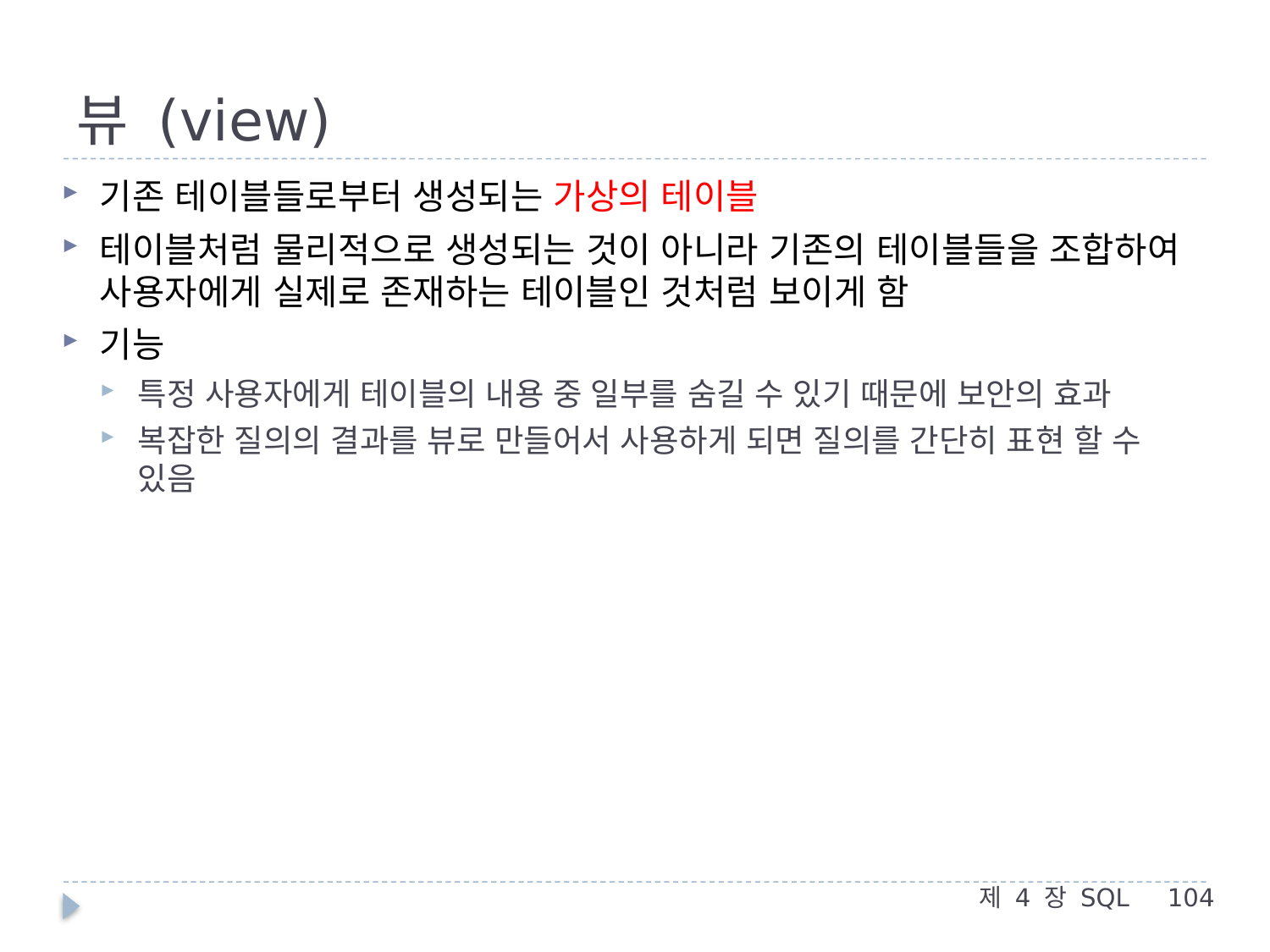

# 뷰 (view)
기존 테이블들로부터 생성되는 가상의 테이블
테이블처럼 물리적으로 생성되는 것이 아니라 기존의 테이블들을 조합하여 사용자에게 실제로 존재하는 테이블인 것처럼 보이게 함
기능
특정 사용자에게 테이블의 내용 중 일부를 숨길 수 있기 때문에 보안의 효과
복잡한 질의의 결과를 뷰로 만들어서 사용하게 되면 질의를 간단히 표현 할 수 있음

제 4 장 SQL
104